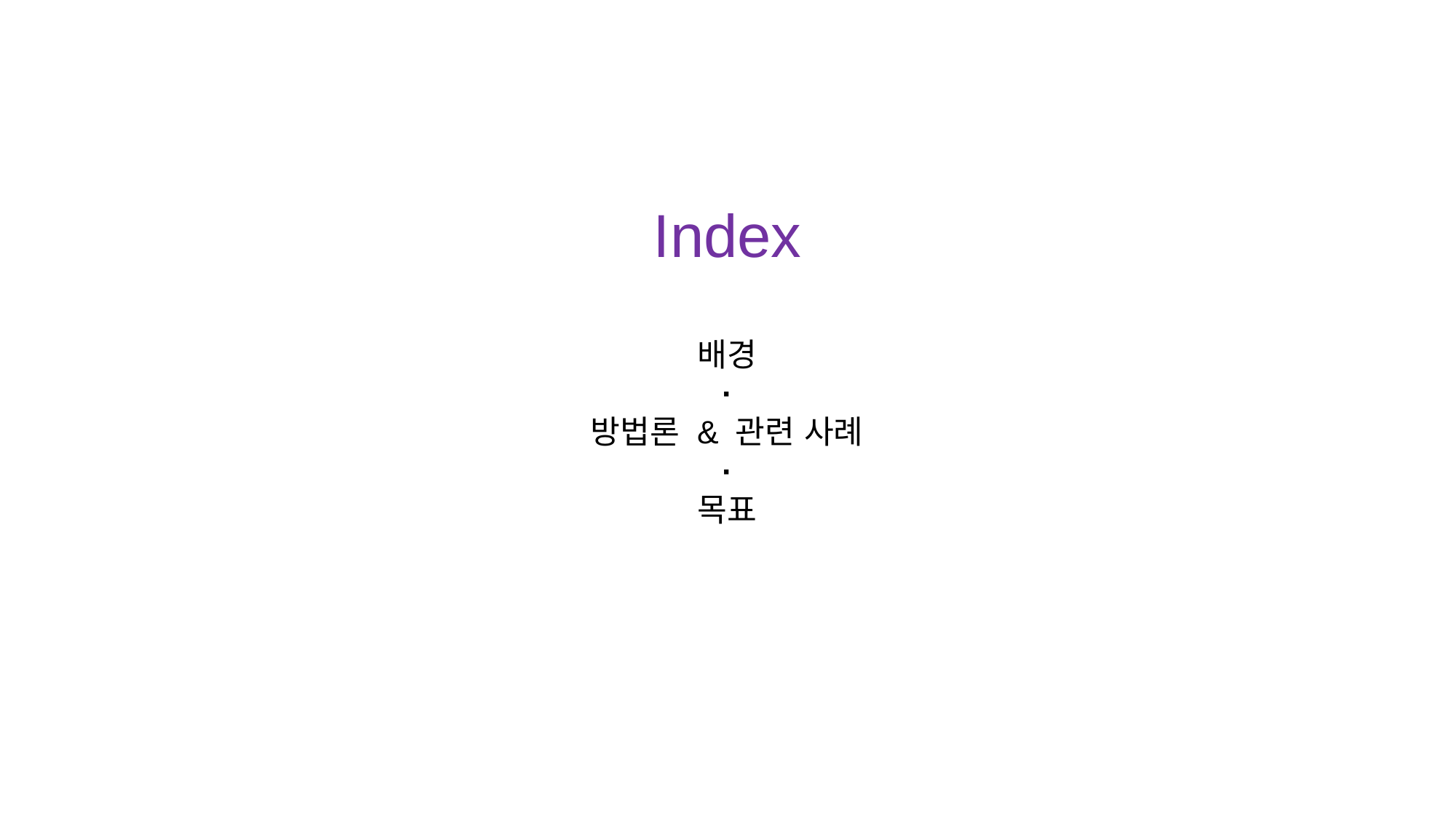

Index
배경
·
방법론 & 관련 사례
·
목표